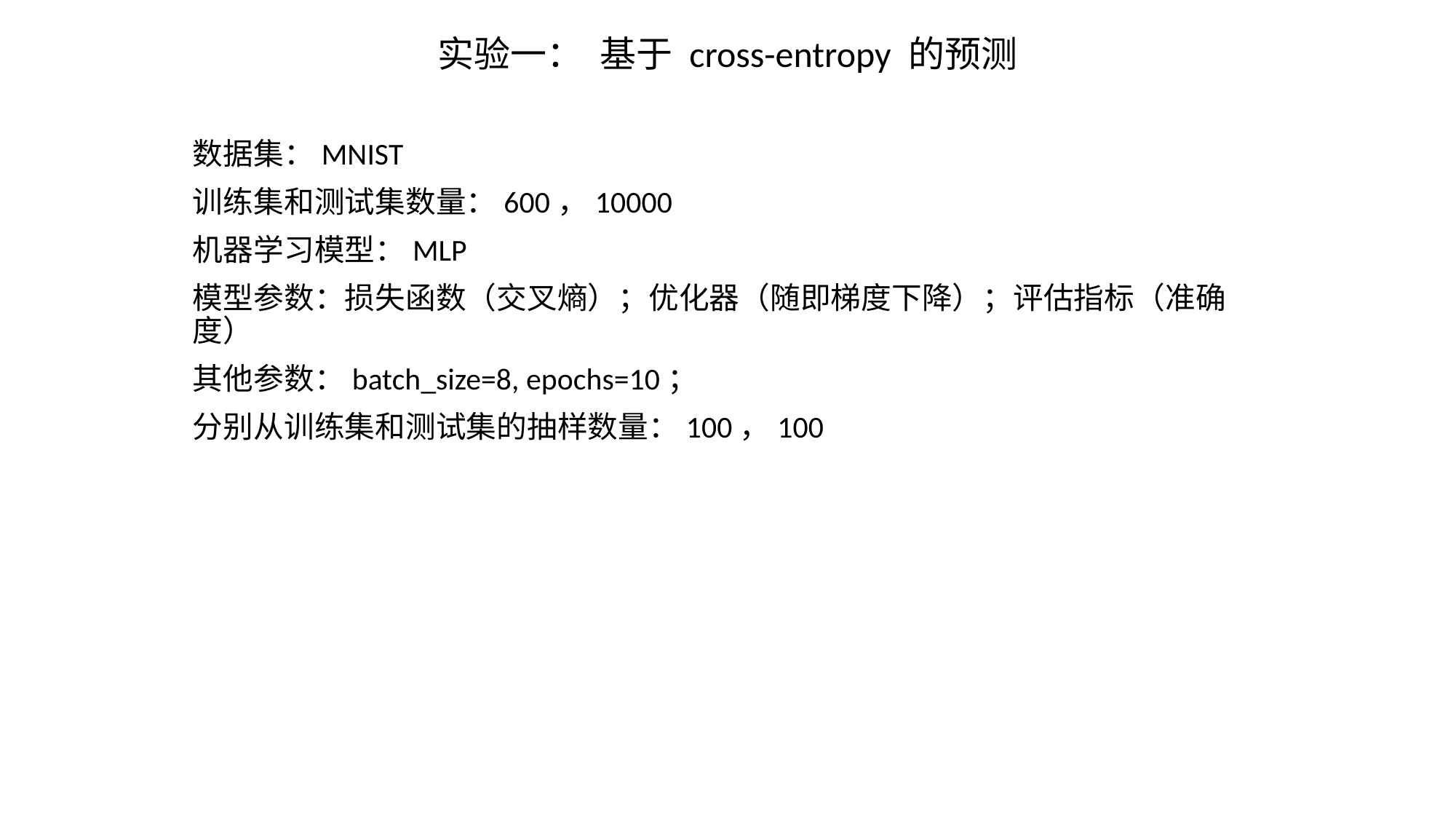

实验一：  基于 cross-entropy 的预测

数据集：MNIST
训练集和测试集数量：600，10000
机器学习模型：MLP
模型参数：损失函数（交叉熵）；优化器（随即梯度下降）；评估指标（准确度）
其他参数：batch_size=8, epochs=10；
分别从训练集和测试集的抽样数量：100，100